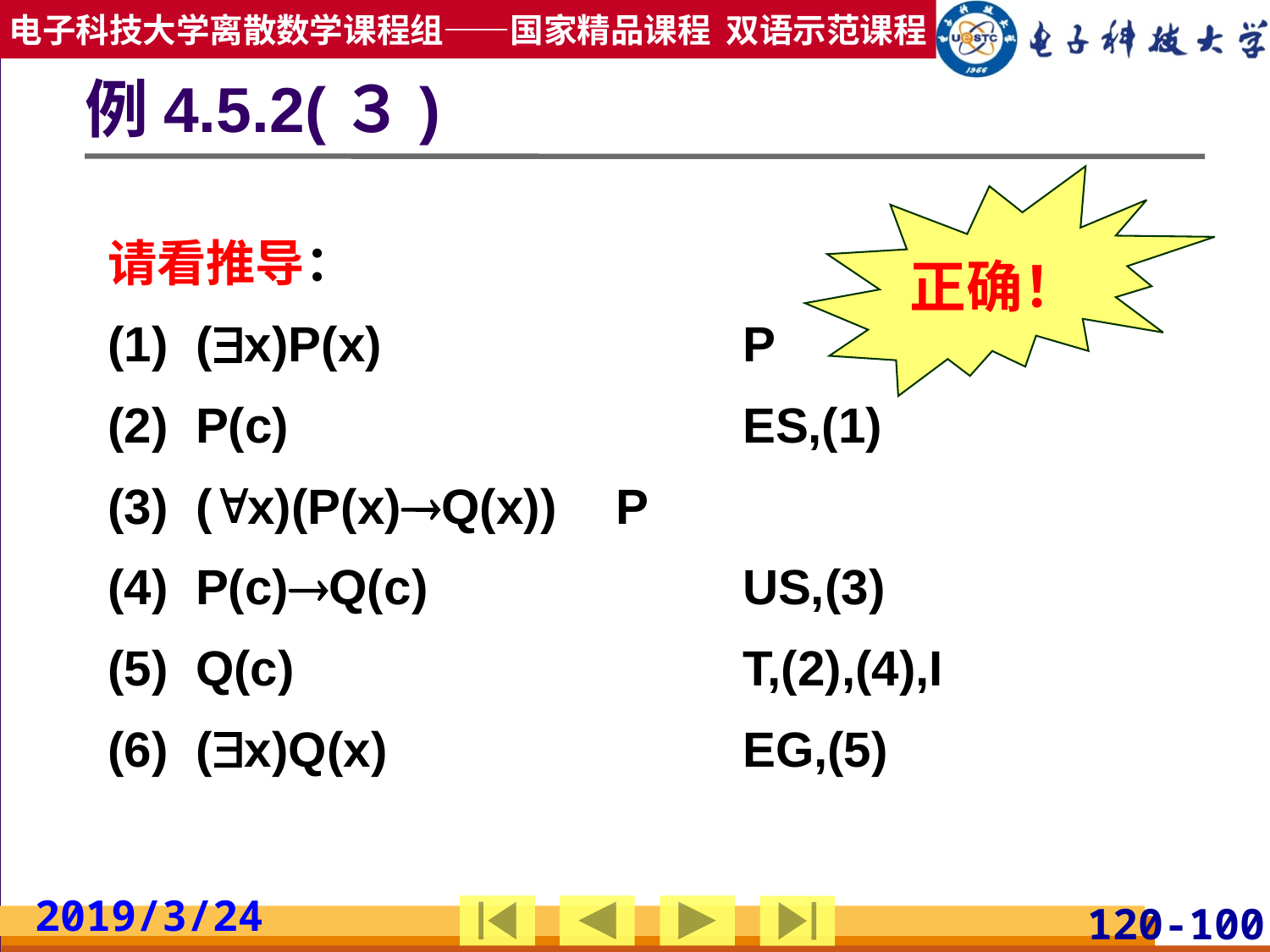

# 例4.5.2(３)
正确！
请看推导：
(1)  (∃x)P(x)			P
(2)  P(c)				ES,(1)
(3)  (∀x)(P(x)→Q(x))	P
(4)  P(c)→Q(c)			US,(3)
(5)  Q(c)				T,(2),(4),I
(6)  (∃x)Q(x)			EG,(5)
2019/3/24